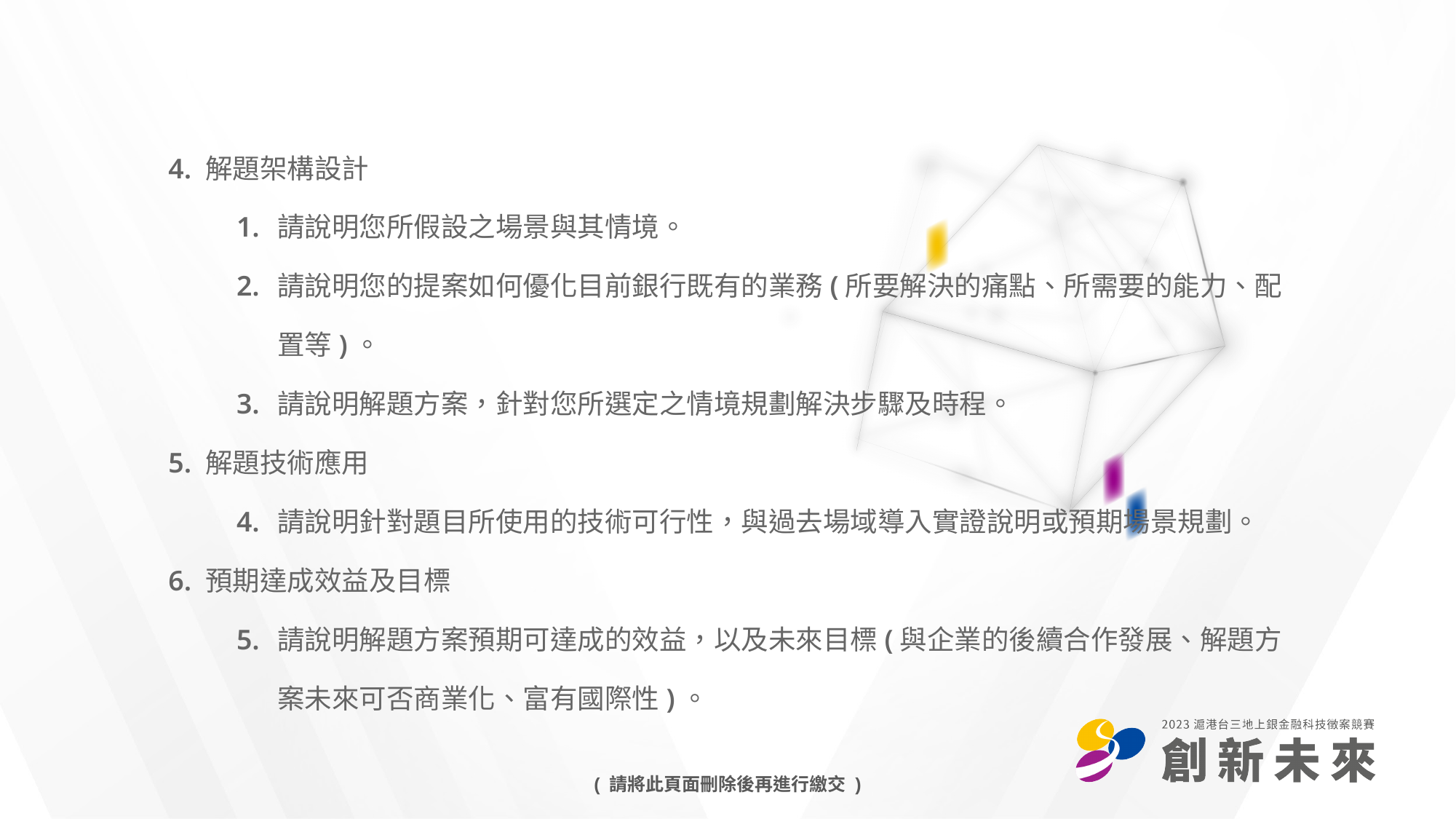

4. 解題架構設計
請說明您所假設之場景與其情境。
請說明您的提案如何優化目前銀行既有的業務(所要解決的痛點、所需要的能力、配置等)。
請說明解題方案，針對您所選定之情境規劃解決步驟及時程。
5. 解題技術應用
請說明針對題目所使用的技術可行性，與過去場域導入實證說明或預期場景規劃。
6. 預期達成效益及目標
請說明解題方案預期可達成的效益，以及未來目標(與企業的後續合作發展、解題方案未來可否商業化、富有國際性)。
( 請將此頁面刪除後再進行繳交 )

							上海銀行
							上海商業銀行
							上海商業儲蓄銀行